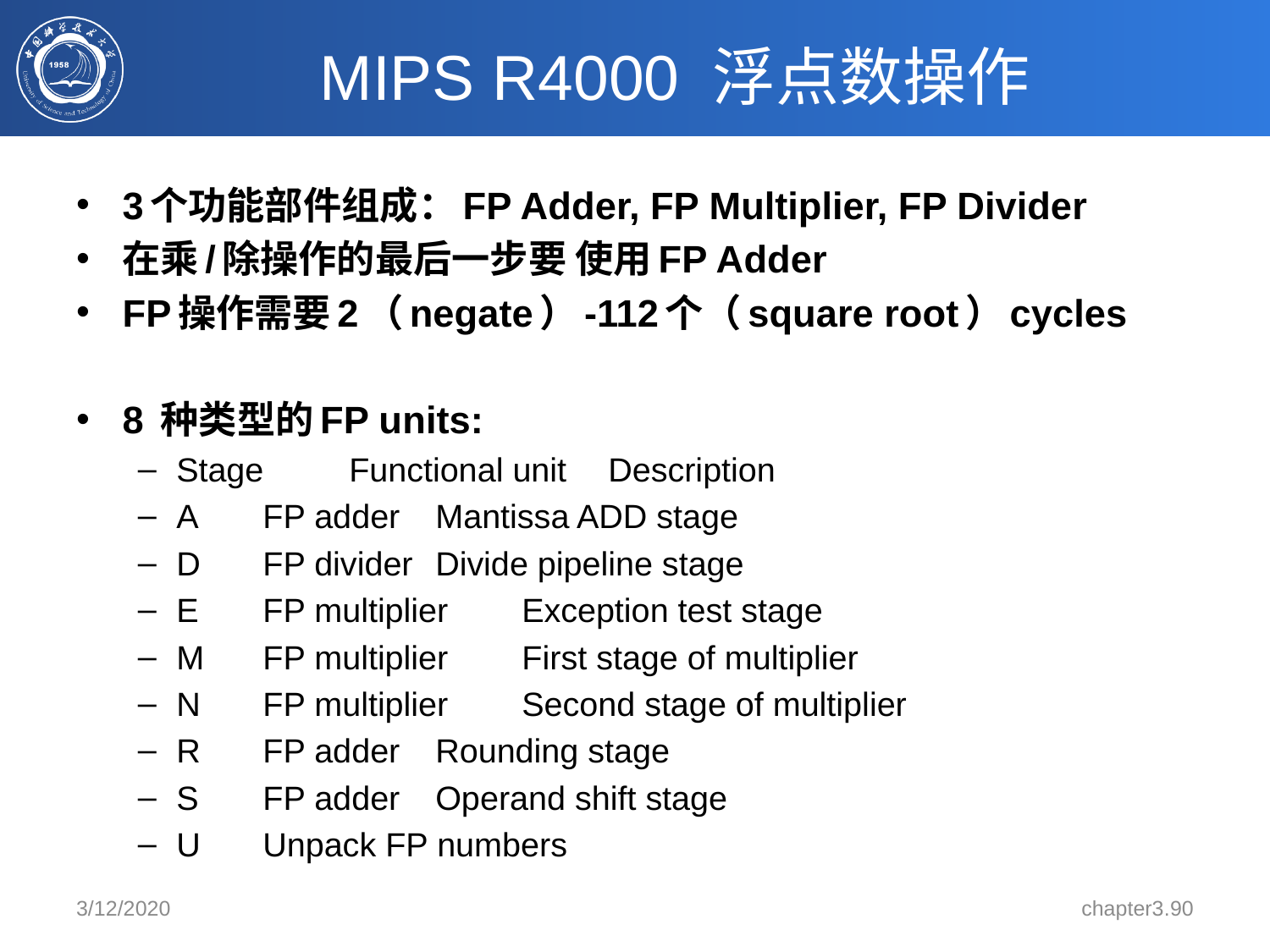

# MIPS R4000 浮点数操作
3个功能部件组成：FP Adder, FP Multiplier, FP Divider
在乘/除操作的最后一步要 使用FP Adder
FP操作需要2（negate）-112个（square root）cycles

8 种类型的FP units:
Stage	Functional unit	Description
A		FP adder	Mantissa ADD stage
D		FP divider	Divide pipeline stage
E		FP multiplier	Exception test stage
M	FP multiplier	First stage of multiplier
N		FP multiplier	Second stage of multiplier
R		FP adder	Rounding stage
S		FP adder	Operand shift stage
U		Unpack FP numbers
3/12/2020
chapter3.90